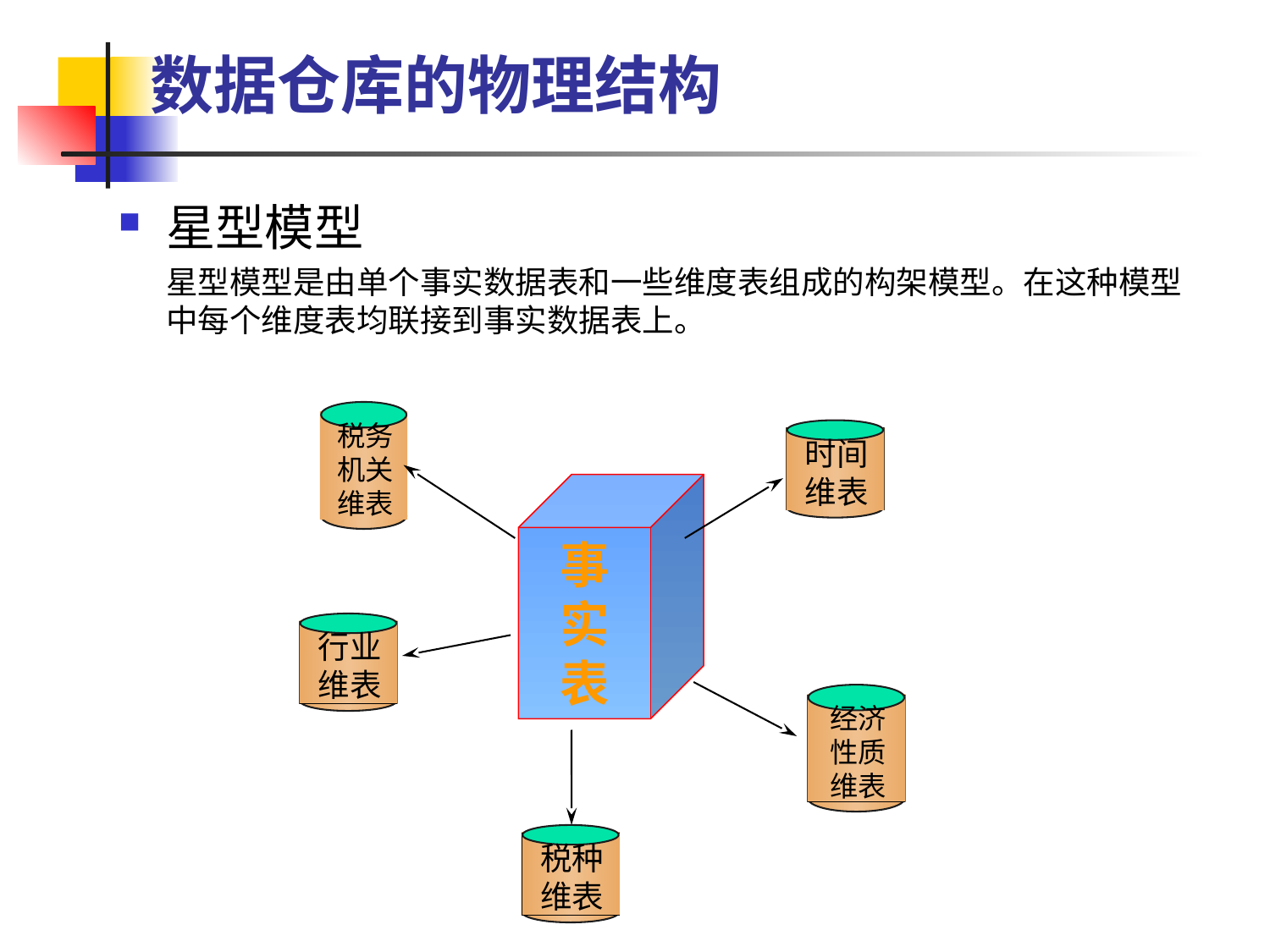

# 数据仓库的物理结构
星型模型
	星型模型是由单个事实数据表和一些维度表组成的构架模型。在这种模型中每个维度表均联接到事实数据表上。

税务机关维表

时间维表

事
实
表

行业维表

经济性质维表

税种维表